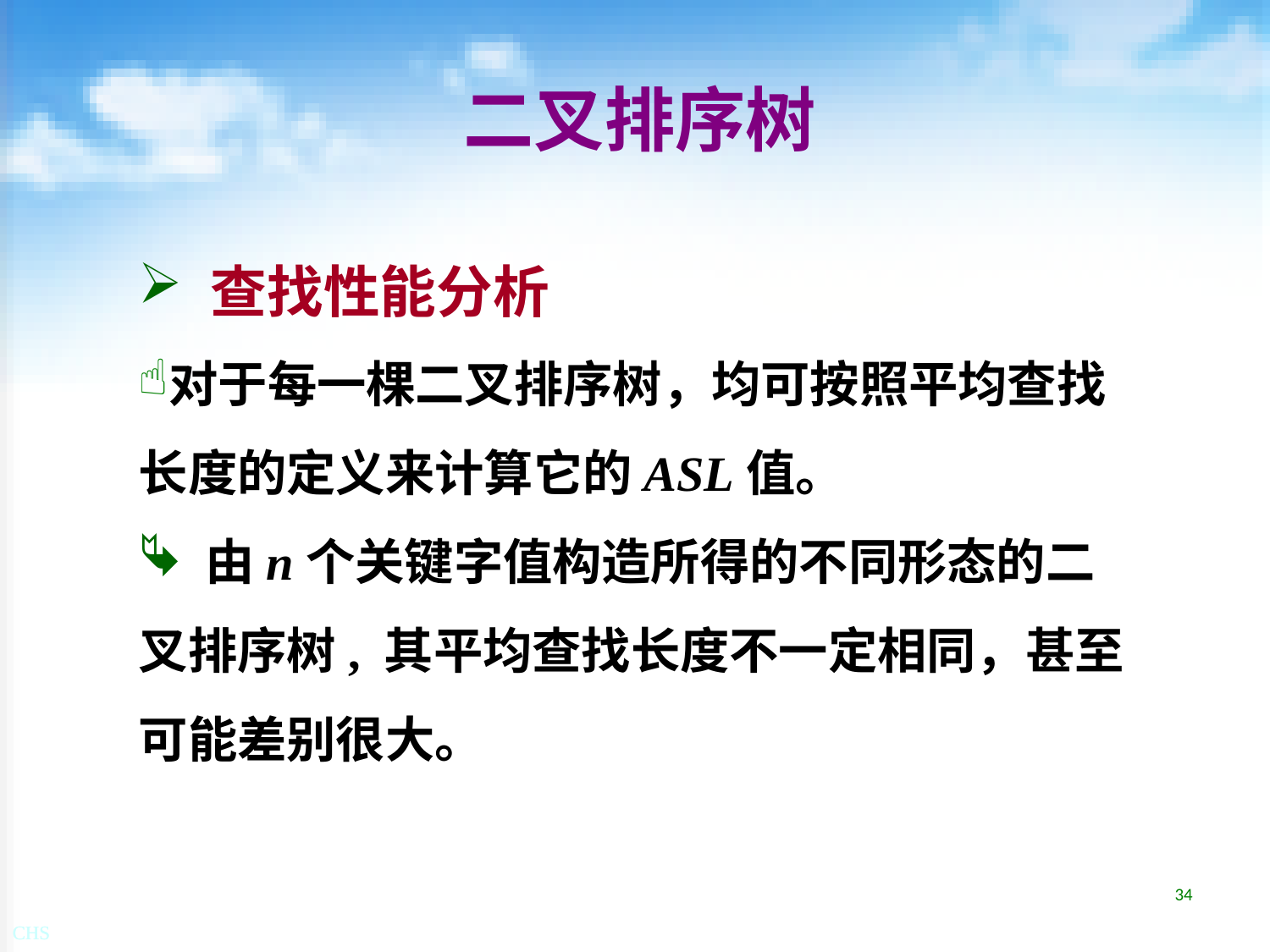

# 二叉排序树
 查找性能分析
对于每一棵二叉排序树，均可按照平均查找长度的定义来计算它的ASL值。
 由n个关键字值构造所得的不同形态的二叉排序树, 其平均查找长度不一定相同，甚至可能差别很大。
34